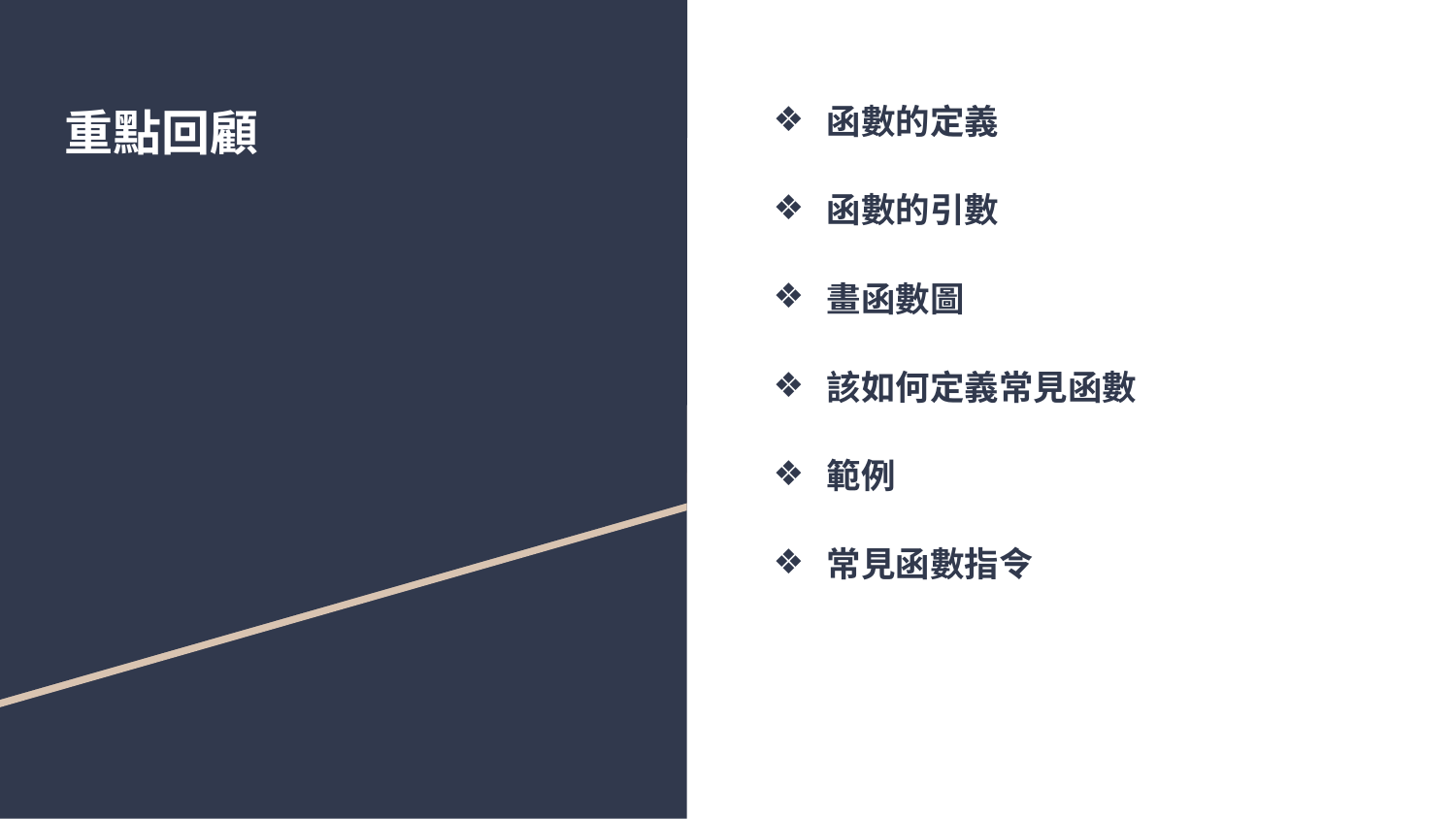

# 重點回顧
函數的定義

函數的引數

畫函數圖

該如何定義常見函數

範例

常見函數指令